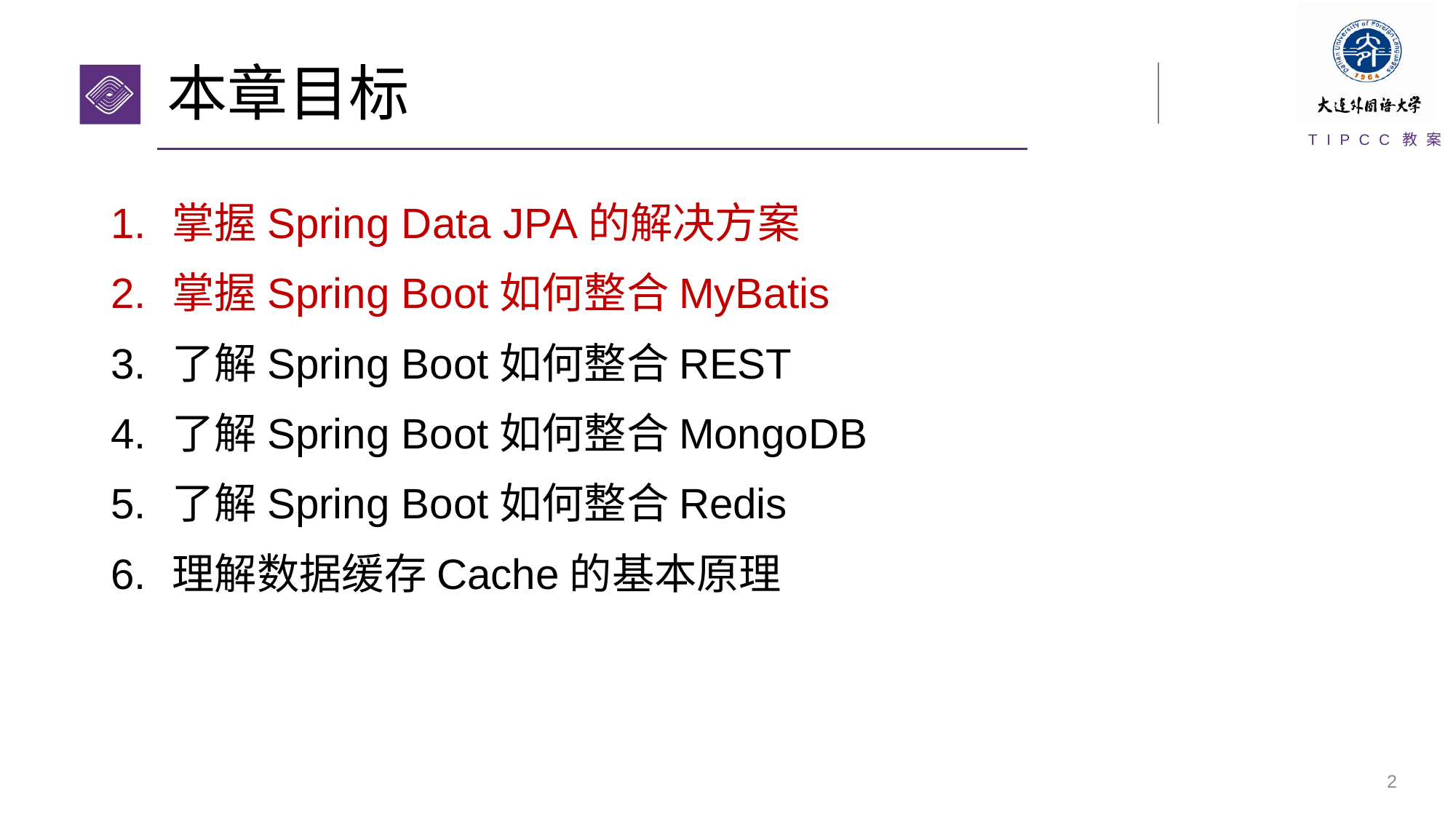

# 本章目标
掌握Spring Data JPA的解决方案
掌握Spring Boot如何整合MyBatis
了解Spring Boot如何整合REST
了解Spring Boot如何整合MongoDB
了解Spring Boot如何整合Redis
理解数据缓存Cache的基本原理
2